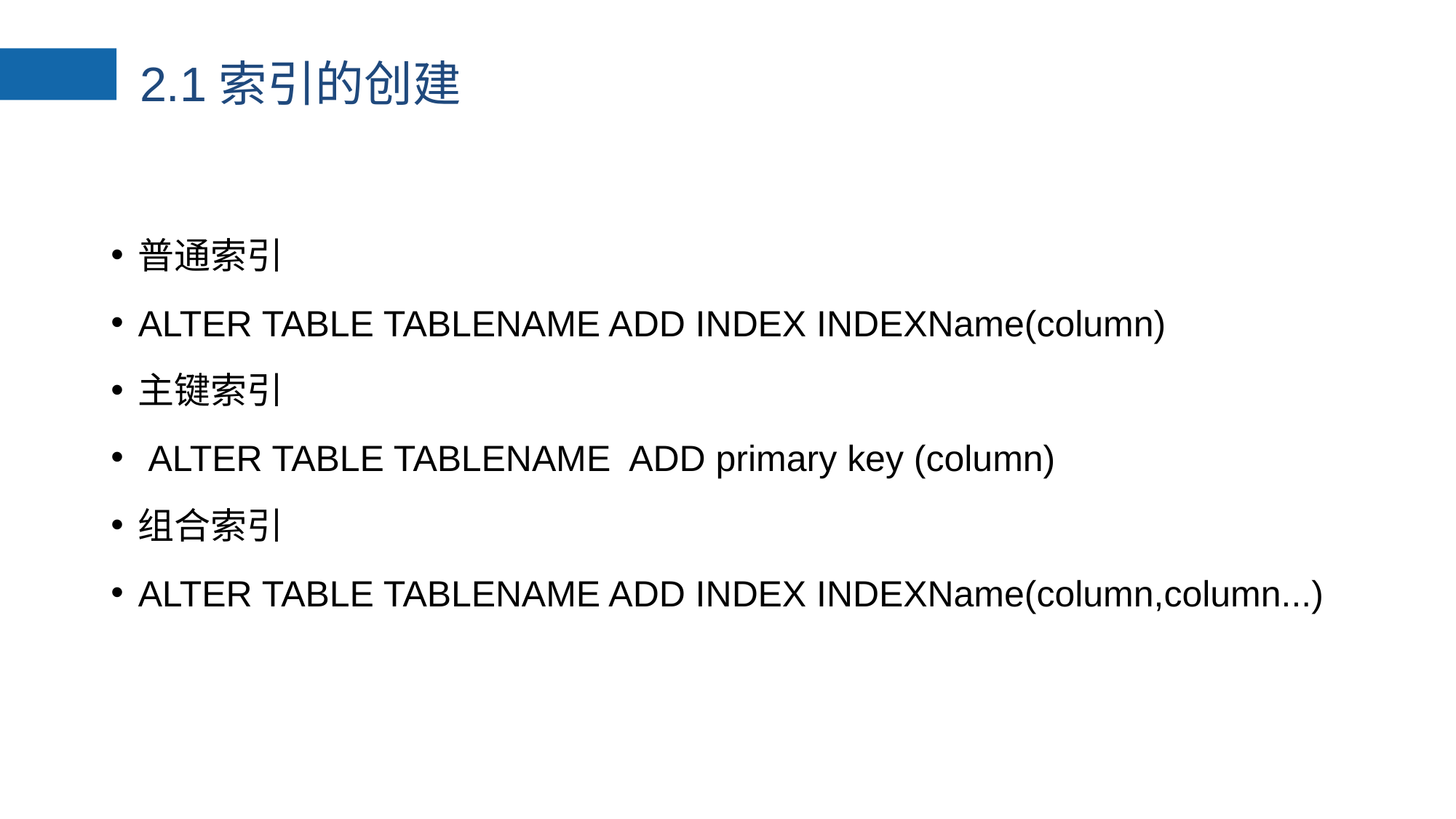

# 2.1索引的创建
普通索引
ALTER TABLE TABLENAME ADD INDEX INDEXName(column)
主键索引
 ALTER TABLE TABLENAME  ADD primary key (column)
组合索引
ALTER TABLE TABLENAME ADD INDEX INDEXName(column,column...)